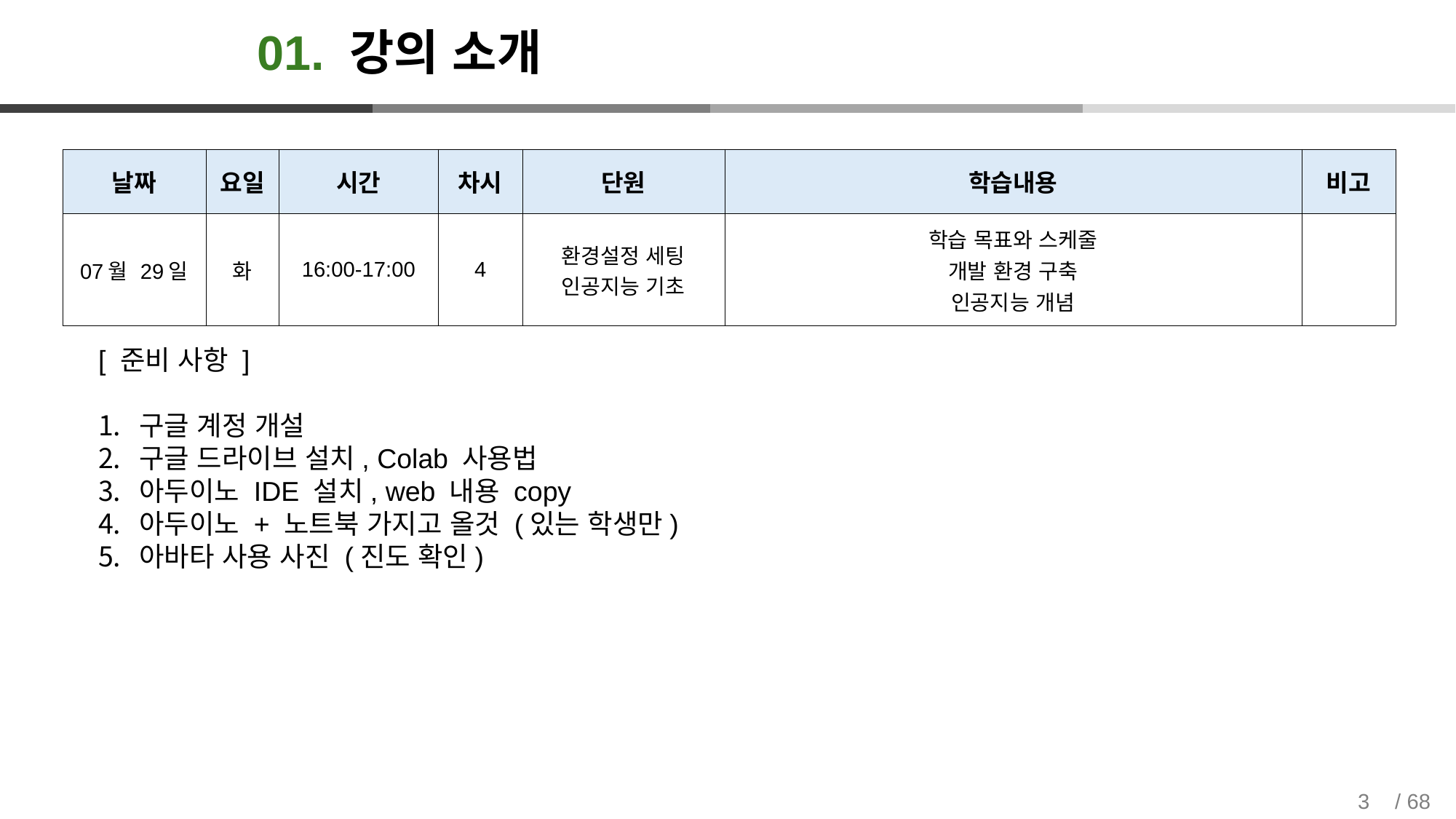

# 01. 강의 소개
| 날짜 | 요일 | 시간 | 차시 | 단원 | 학습내용 | 비고 |
| --- | --- | --- | --- | --- | --- | --- |
| 07월 29일 | 화 | 16:00-17:00 | 4 | 환경설정 세팅 인공지능 기초 | 학습 목표와 스케줄 개발 환경 구축 인공지능 개념 |  |
[ 준비 사항 ]

구글 계정 개설
구글 드라이브 설치, Colab 사용법
아두이노 IDE 설치, web 내용 copy
아두이노 + 노트북 가지고 올것 (있는 학생만)
아바타 사용 사진 (진도 확인)